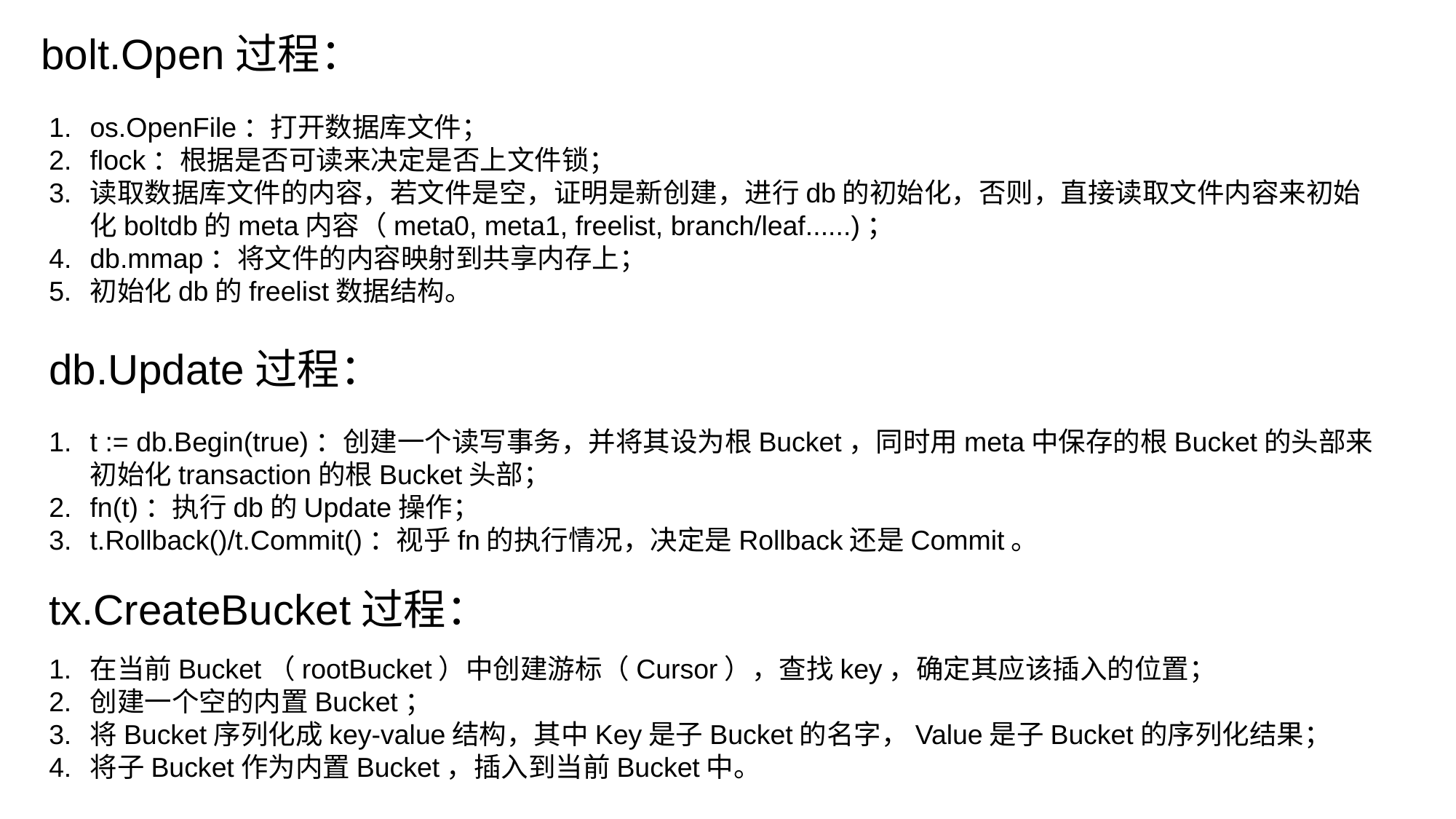

bolt.Open过程：
os.OpenFile：打开数据库文件；
flock：根据是否可读来决定是否上文件锁；
读取数据库文件的内容，若文件是空，证明是新创建，进行db的初始化，否则，直接读取文件内容来初始化boltdb的meta内容（meta0, meta1, freelist, branch/leaf......)；
db.mmap：将文件的内容映射到共享内存上；
初始化db的freelist数据结构。
db.Update过程：
t := db.Begin(true)：创建一个读写事务，并将其设为根Bucket，同时用meta中保存的根Bucket的头部来初始化transaction的根Bucket头部；
fn(t)：执行db的Update操作；
t.Rollback()/t.Commit()：视乎fn的执行情况，决定是Rollback还是Commit。
tx.CreateBucket过程：
在当前Bucket（rootBucket）中创建游标（Cursor），查找key，确定其应该插入的位置；
创建一个空的内置Bucket；
将Bucket序列化成key-value结构，其中Key是子Bucket的名字，Value是子Bucket的序列化结果；
将子Bucket作为内置Bucket，插入到当前Bucket中。